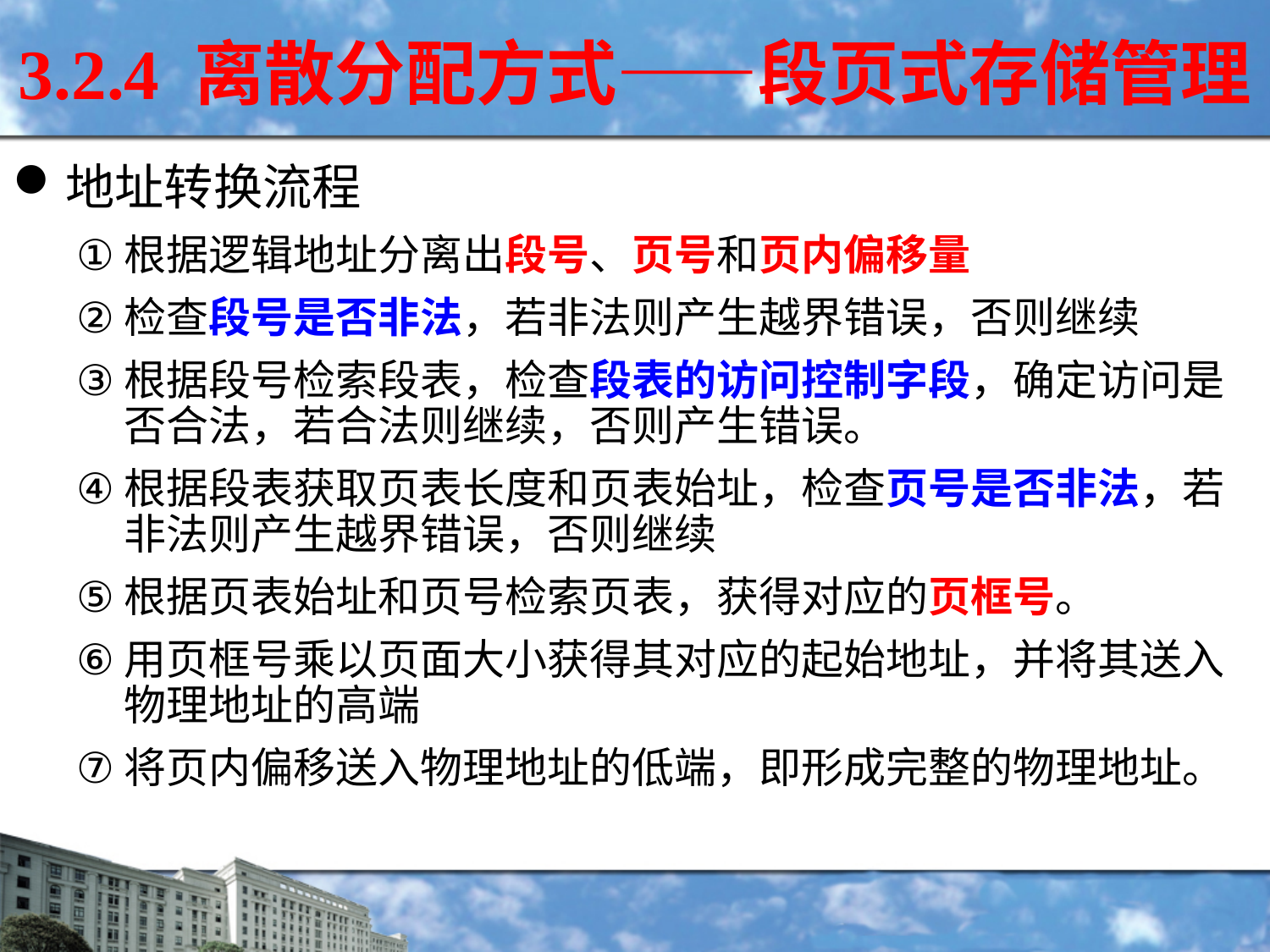

3.2.4 离散分配方式——段页式存储管理
地址转换流程
根据逻辑地址分离出段号、页号和页内偏移量
检查段号是否非法，若非法则产生越界错误，否则继续
根据段号检索段表，检查段表的访问控制字段，确定访问是否合法，若合法则继续，否则产生错误。
根据段表获取页表长度和页表始址，检查页号是否非法，若非法则产生越界错误，否则继续
根据页表始址和页号检索页表，获得对应的页框号。
用页框号乘以页面大小获得其对应的起始地址，并将其送入物理地址的高端
将页内偏移送入物理地址的低端，即形成完整的物理地址。